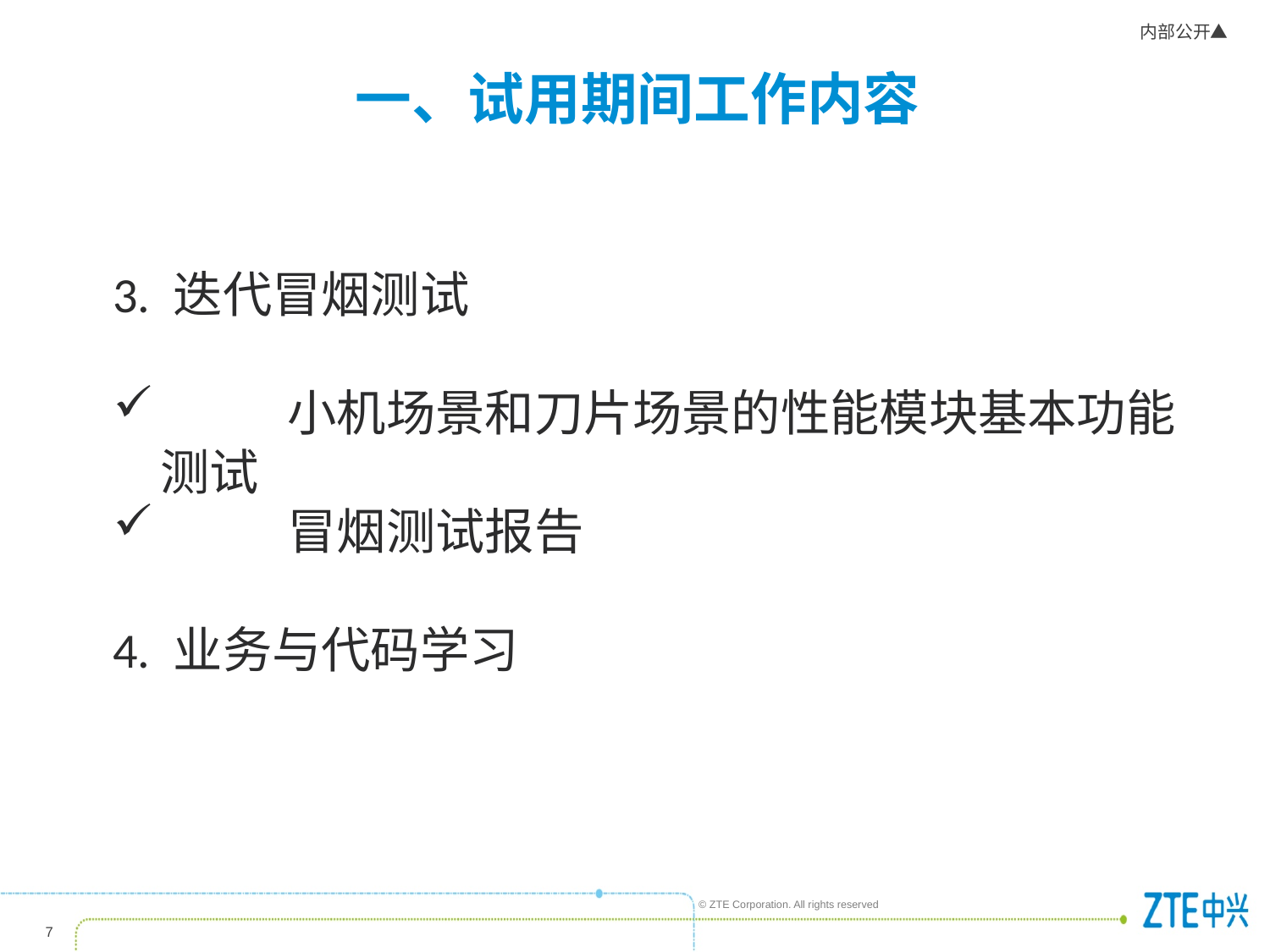

# 一、试用期间工作内容
3. 迭代冒烟测试

	小机场景和刀片场景的性能模块基本功能测试
	冒烟测试报告

4. 业务与代码学习